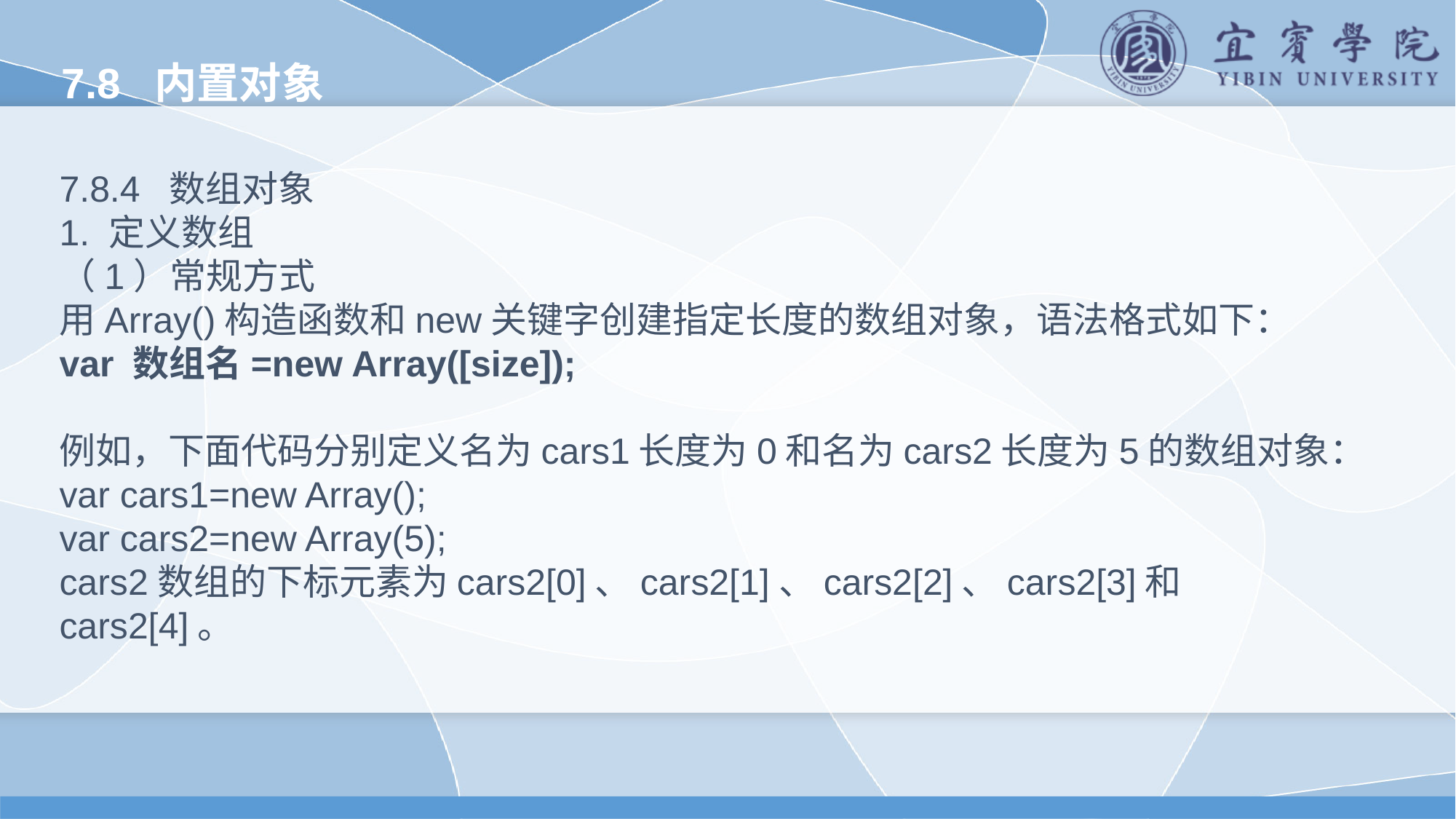

7.8  内置对象
7.8.4  数组对象
1. 定义数组
（1）常规方式
用Array()构造函数和new关键字创建指定长度的数组对象，语法格式如下：
var 数组名=new Array([size]);

例如，下面代码分别定义名为cars1长度为0和名为cars2长度为5的数组对象：
var cars1=new Array();
var cars2=new Array(5);
cars2数组的下标元素为cars2[0]、cars2[1]、cars2[2]、cars2[3]和cars2[4]。